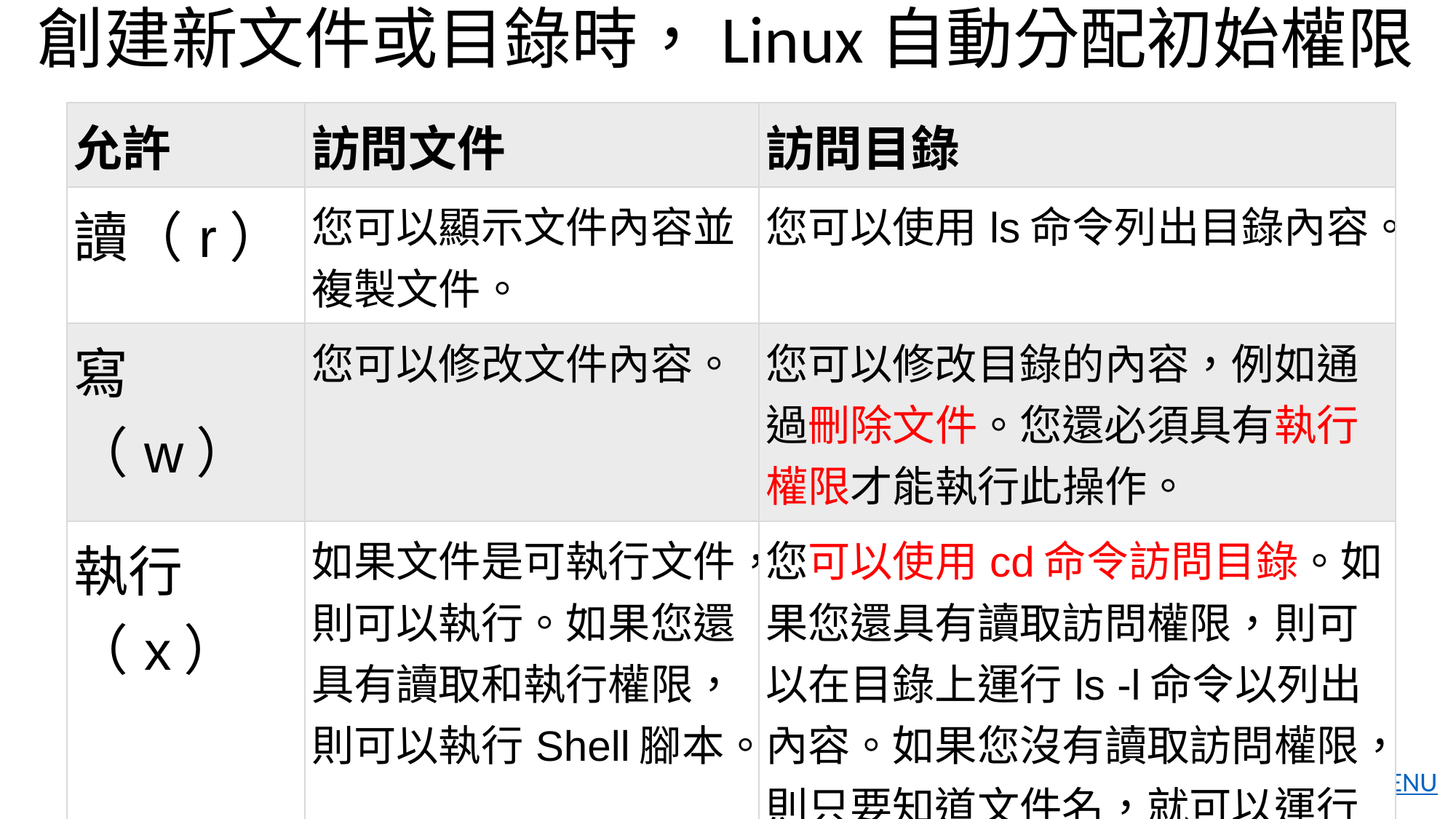

# 創建新文件或目錄時，Linux自動分配初始權限
| 允許 | 訪問文件 | 訪問目錄 |
| --- | --- | --- |
| 讀（r） | 您可以顯示文件內容並複製文件。 | 您可以使用ls命令列出目錄內容。 |
| 寫（w） | 您可以修改文件內容。 | 您可以修改目錄的內容，例如通過刪除文件。您還必須具有執行權限才能執行此操作。 |
| 執行（x） | 如果文件是可執行文件，則可以執行。如果您還具有讀取和執行權限，則可以執行Shell腳本。 | 您可以使用cd命令訪問目錄。如果您還具有讀取訪問權限，則可以在目錄上運行ls -l命令以列出內容。如果您沒有讀取訪問權限，則只要知道文件名，就可以運行ls命令。 |
16